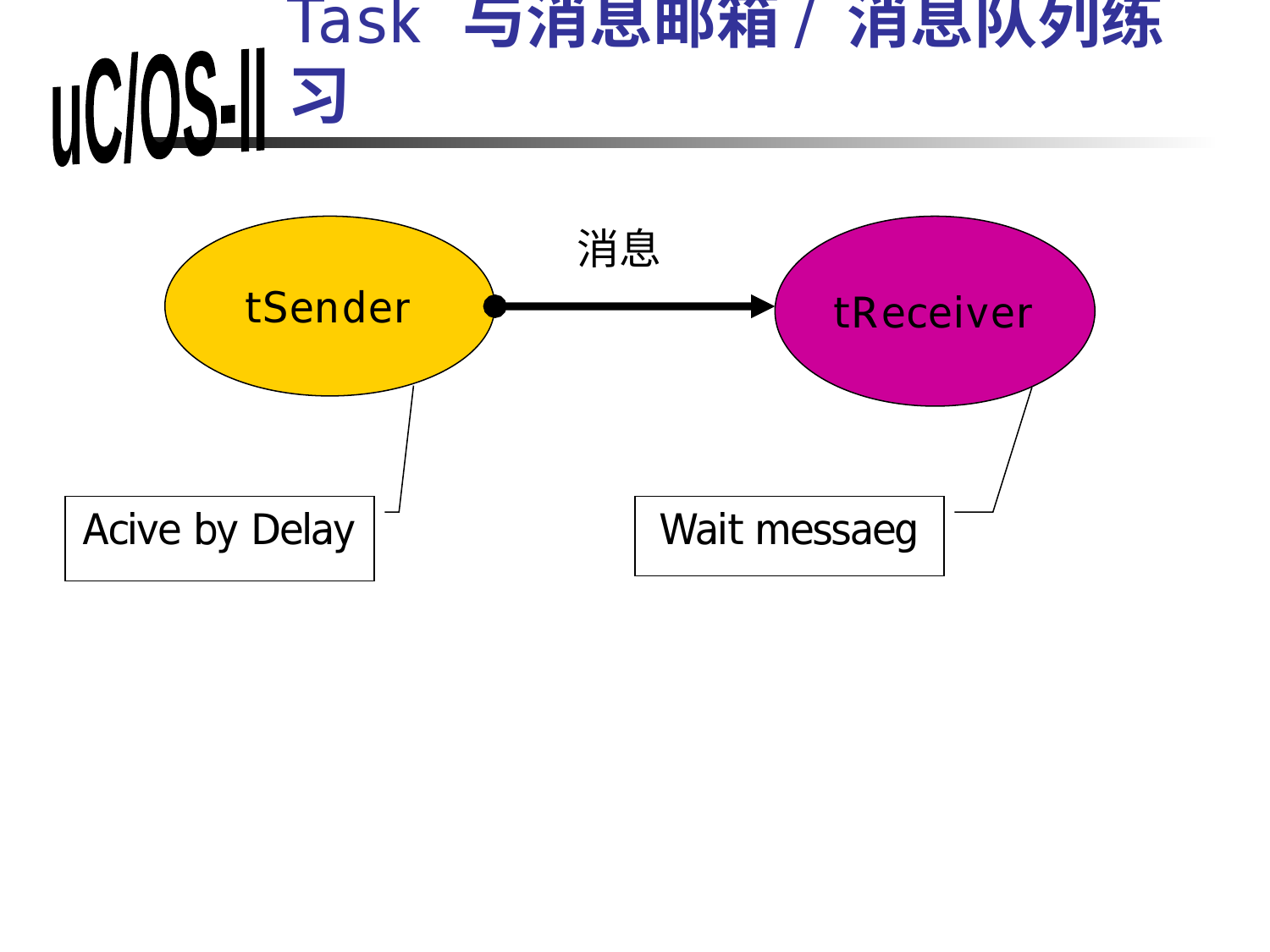

# Task 与消息邮箱/消息队列练习

tSender
消息
tReceiver

Acive by Delay
Wait messaeg